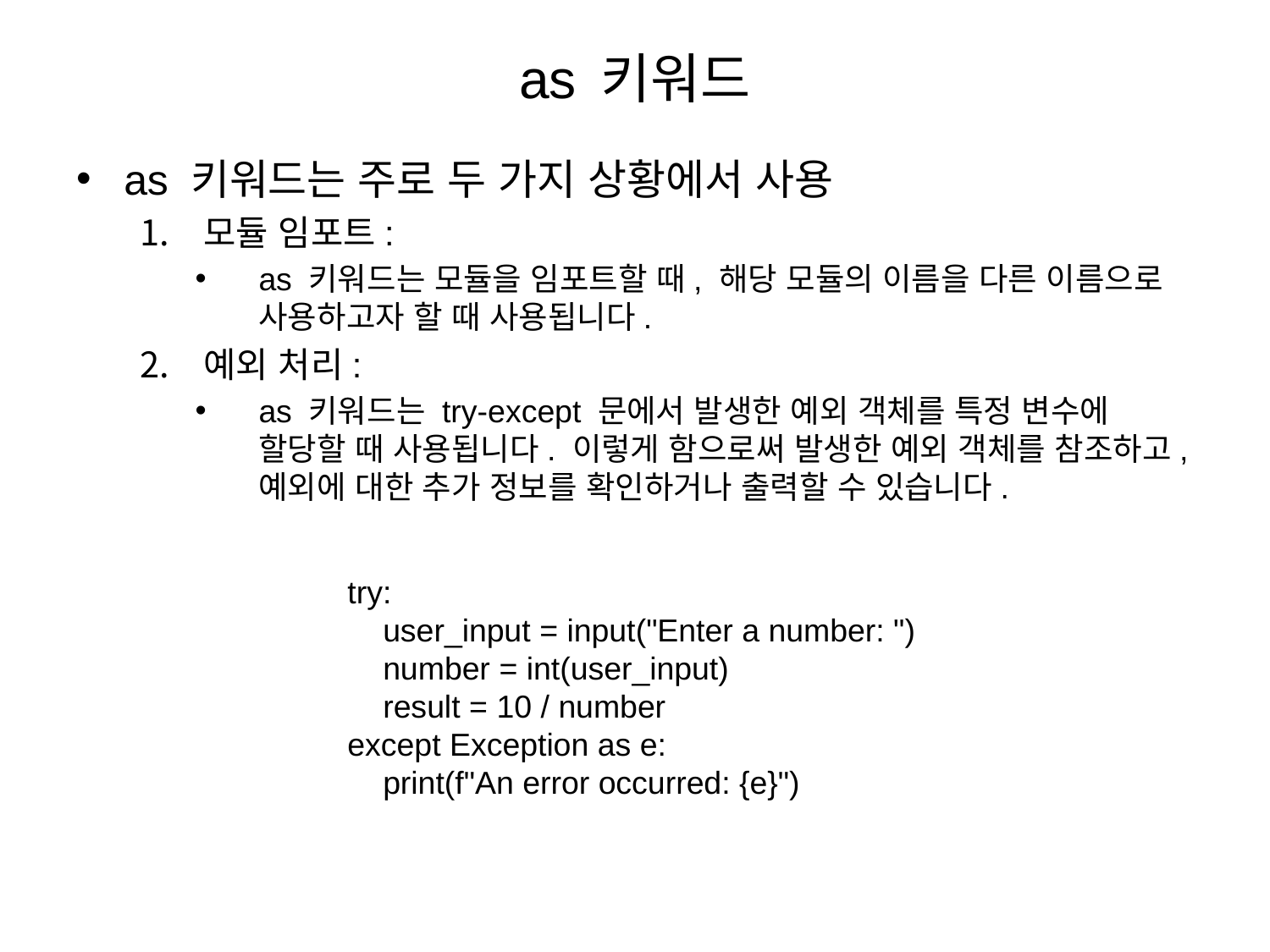

# as 키워드
as 키워드는 주로 두 가지 상황에서 사용
모듈 임포트:
as 키워드는 모듈을 임포트할 때, 해당 모듈의 이름을 다른 이름으로 사용하고자 할 때 사용됩니다.
예외 처리:
as 키워드는 try-except 문에서 발생한 예외 객체를 특정 변수에 할당할 때 사용됩니다. 이렇게 함으로써 발생한 예외 객체를 참조하고, 예외에 대한 추가 정보를 확인하거나 출력할 수 있습니다.
try:
    user_input = input("Enter a number: ")
    number = int(user_input)
    result = 10 / number
except Exception as e:
    print(f"An error occurred: {e}")